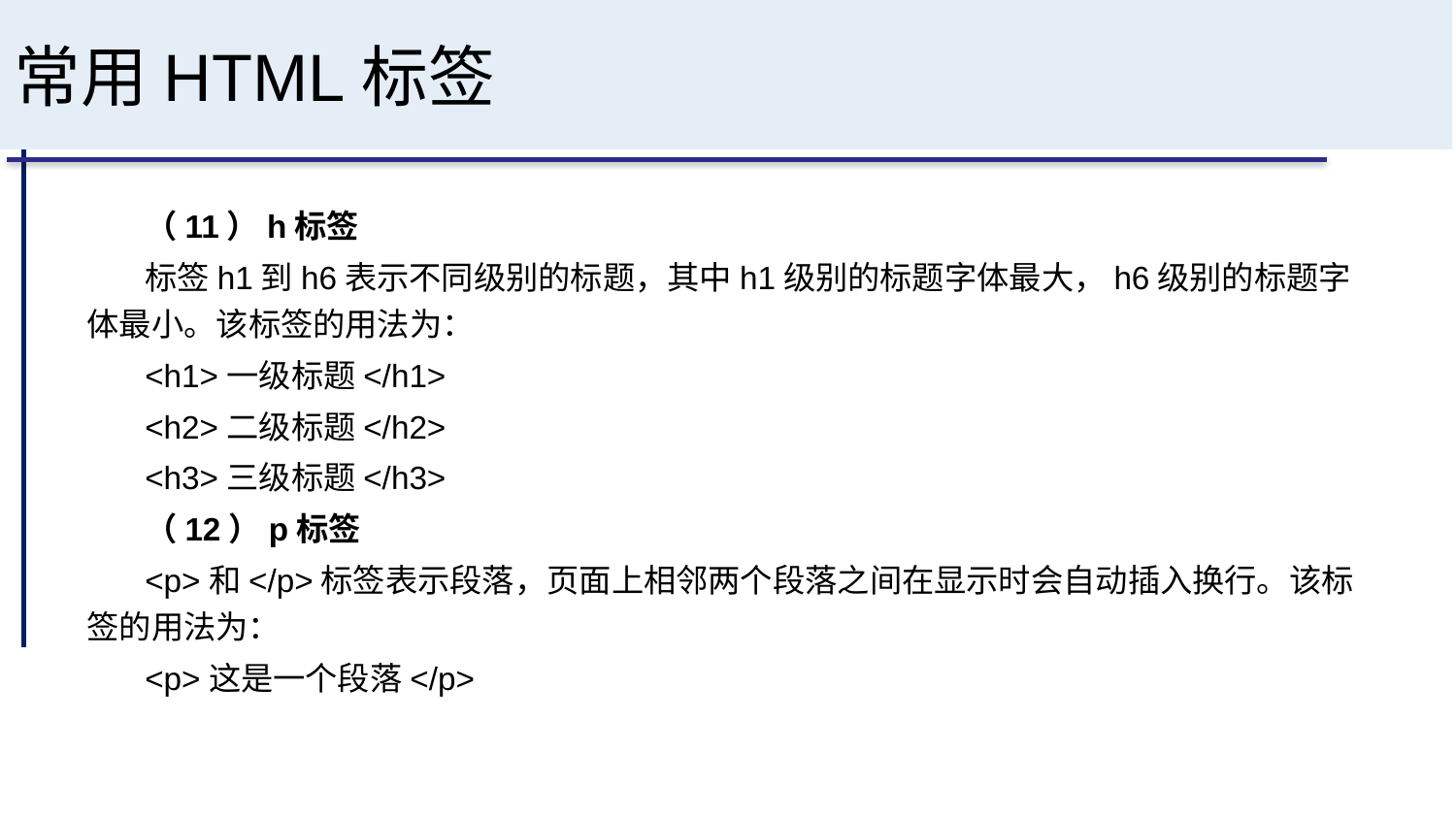

# 常用HTML标签
（11）h标签
标签h1到h6表示不同级别的标题，其中h1级别的标题字体最大，h6级别的标题字体最小。该标签的用法为：
<h1>一级标题</h1>
<h2>二级标题</h2>
<h3>三级标题</h3>
（12）p标签
<p>和</p>标签表示段落，页面上相邻两个段落之间在显示时会自动插入换行。该标签的用法为：
<p>这是一个段落</p>